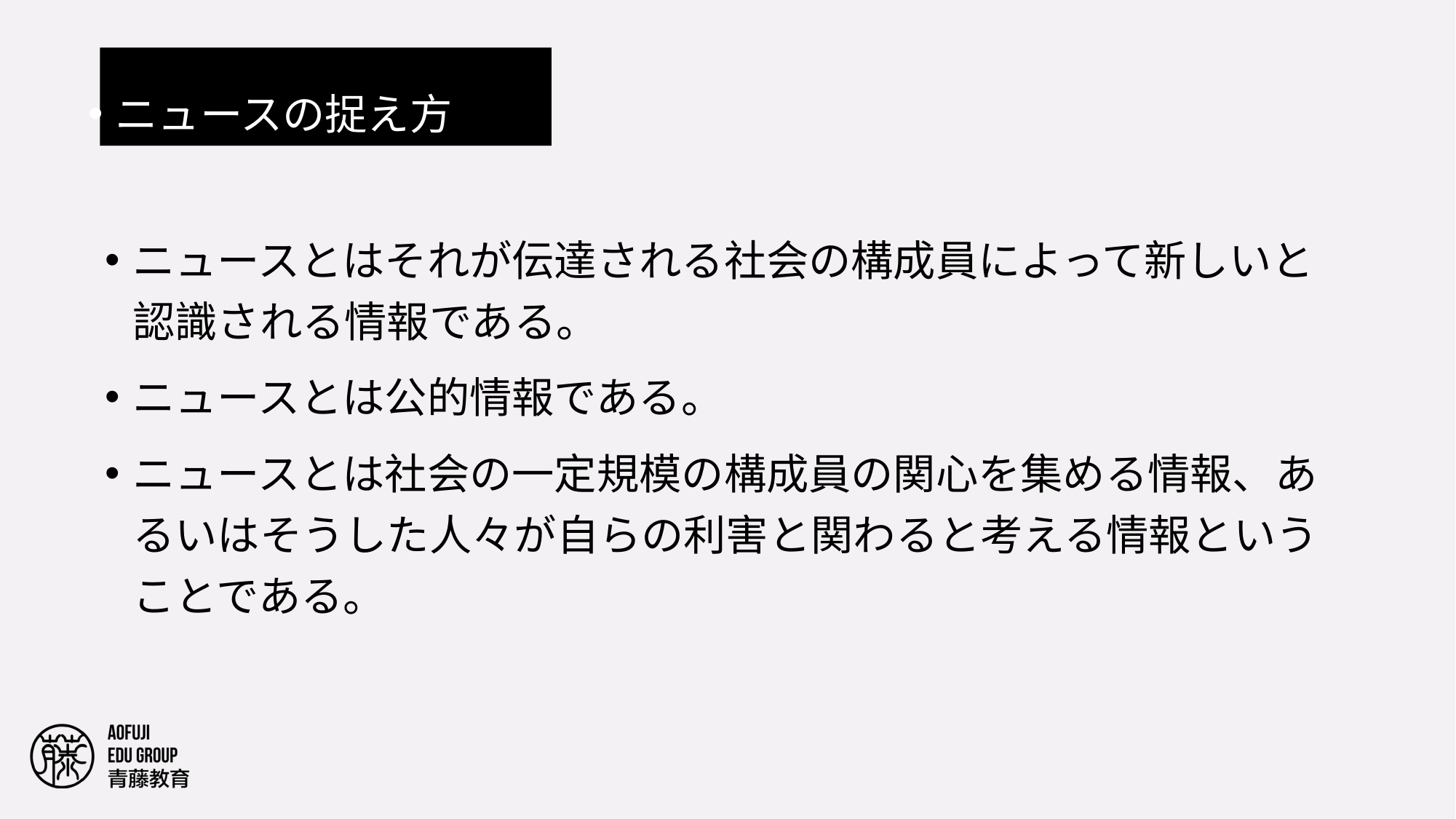

#

ニュースの捉え方
ニュースとはそれが伝達される社会の構成員によって新しいと認識される情報である。
ニュースとは公的情報である。
ニュースとは社会の一定規模の構成員の関心を集める情報、あるいはそうした人々が自らの利害と関わると考える情報ということである。